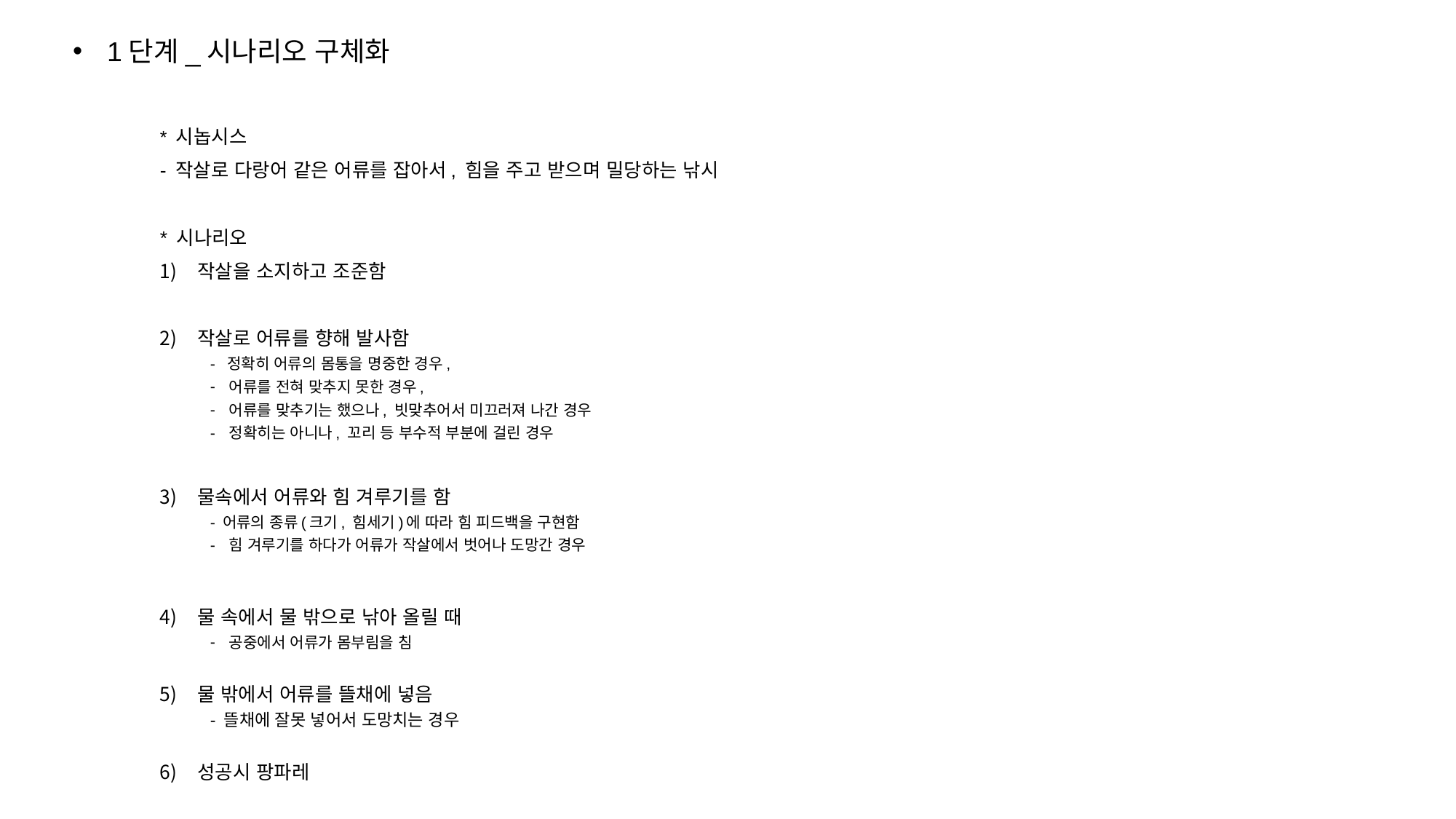

1단계_시나리오 구체화

* 시놉시스
- 작살로 다랑어 같은 어류를 잡아서, 힘을 주고 받으며 밀당하는 낚시

* 시나리오
작살을 소지하고 조준함

작살로 어류를 향해 발사함
-  정확히 어류의 몸통을 명중한 경우,
어류를 전혀 맞추지 못한 경우,
어류를 맞추기는 했으나, 빗맞추어서 미끄러져 나간 경우
정확히는 아니나, 꼬리 등 부수적 부분에 걸린 경우

물속에서 어류와 힘 겨루기를 함
- 어류의 종류(크기, 힘세기)에 따라 힘 피드백을 구현함
힘 겨루기를 하다가 어류가 작살에서 벗어나 도망간 경우

물 속에서 물 밖으로 낚아 올릴 때
공중에서 어류가 몸부림을 침

물 밖에서 어류를 뜰채에 넣음
- 뜰채에 잘못 넣어서 도망치는 경우

성공시 팡파레